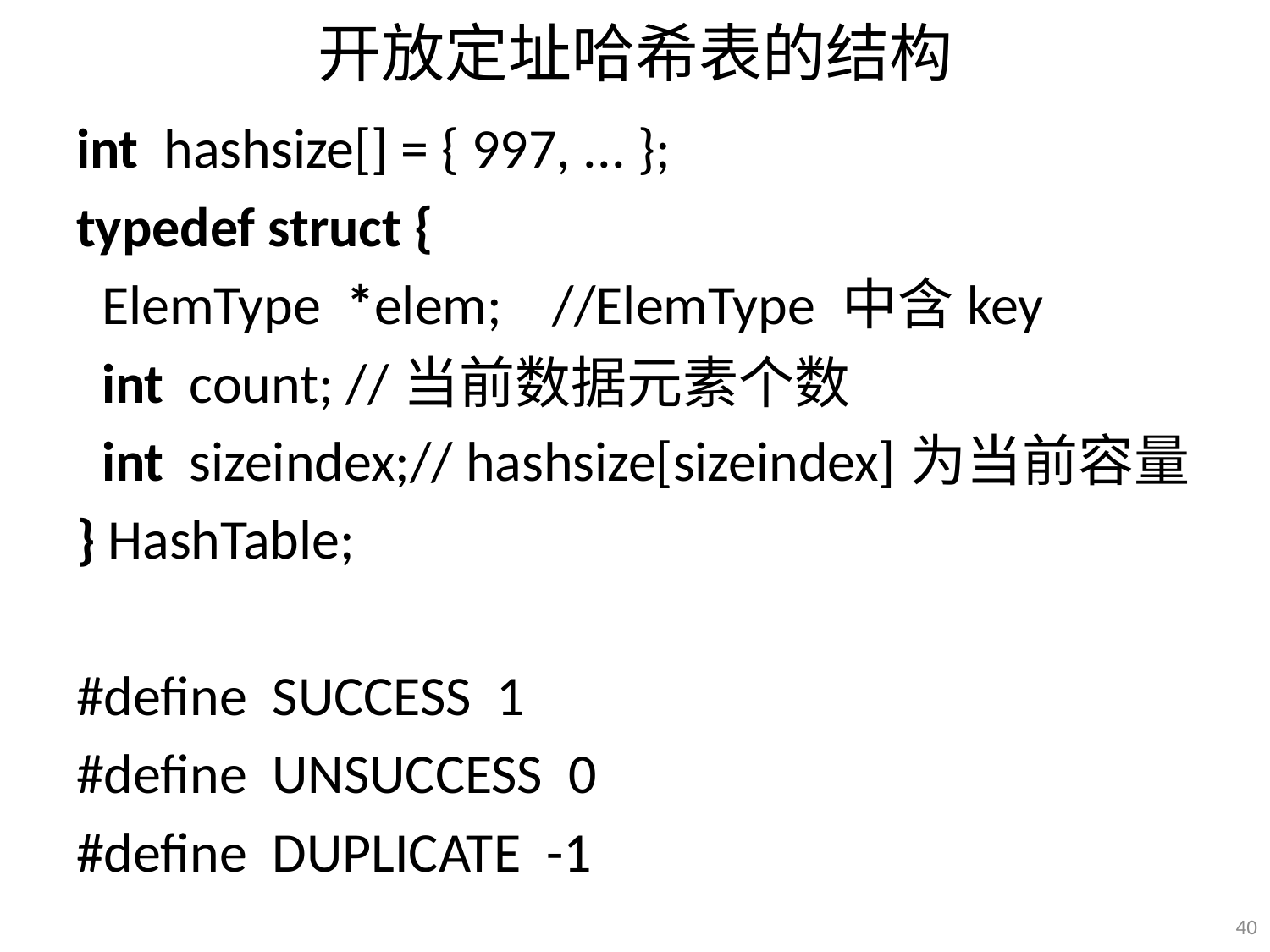

# 开放定址哈希表的结构
int  hashsize[] = { 997, ... };
typedef struct {
  ElemType  *elem;    //ElemType 中含key
  int  count; //当前数据元素个数
  int  sizeindex;// hashsize[sizeindex]为当前容量
} HashTable;

#define  SUCCESS  1
#define  UNSUCCESS  0
#define  DUPLICATE  -1

40